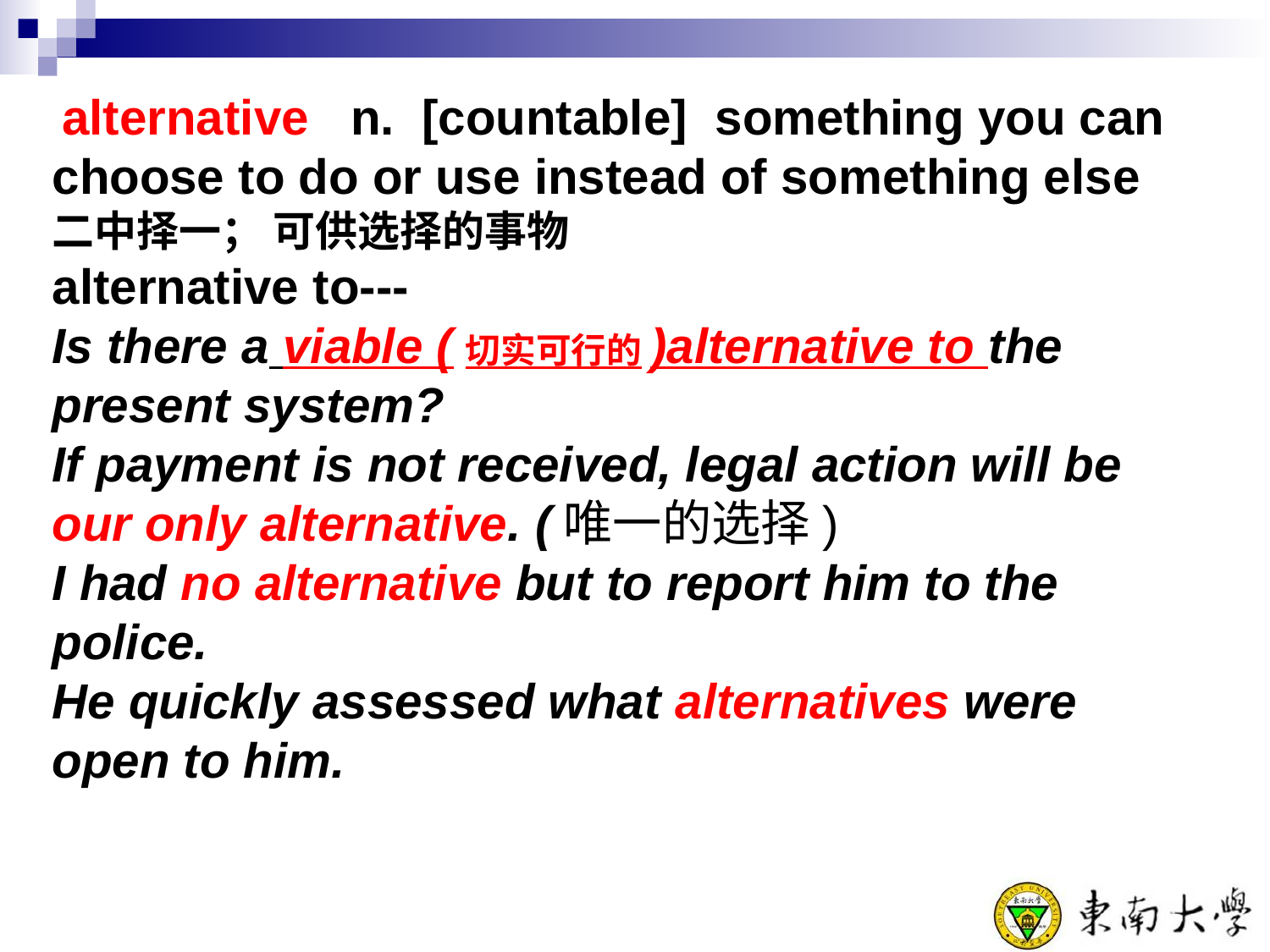

alternative   n.  [countable]  something you can choose to do or use instead of something else
二中择一； 可供选择的事物
alternative to---
Is there a viable (切实可行的)alternative to the present system?
If payment is not received, legal action will be our only alternative. (唯一的选择)
I had no alternative but to report him to the police.
He quickly assessed what alternatives were open to him.